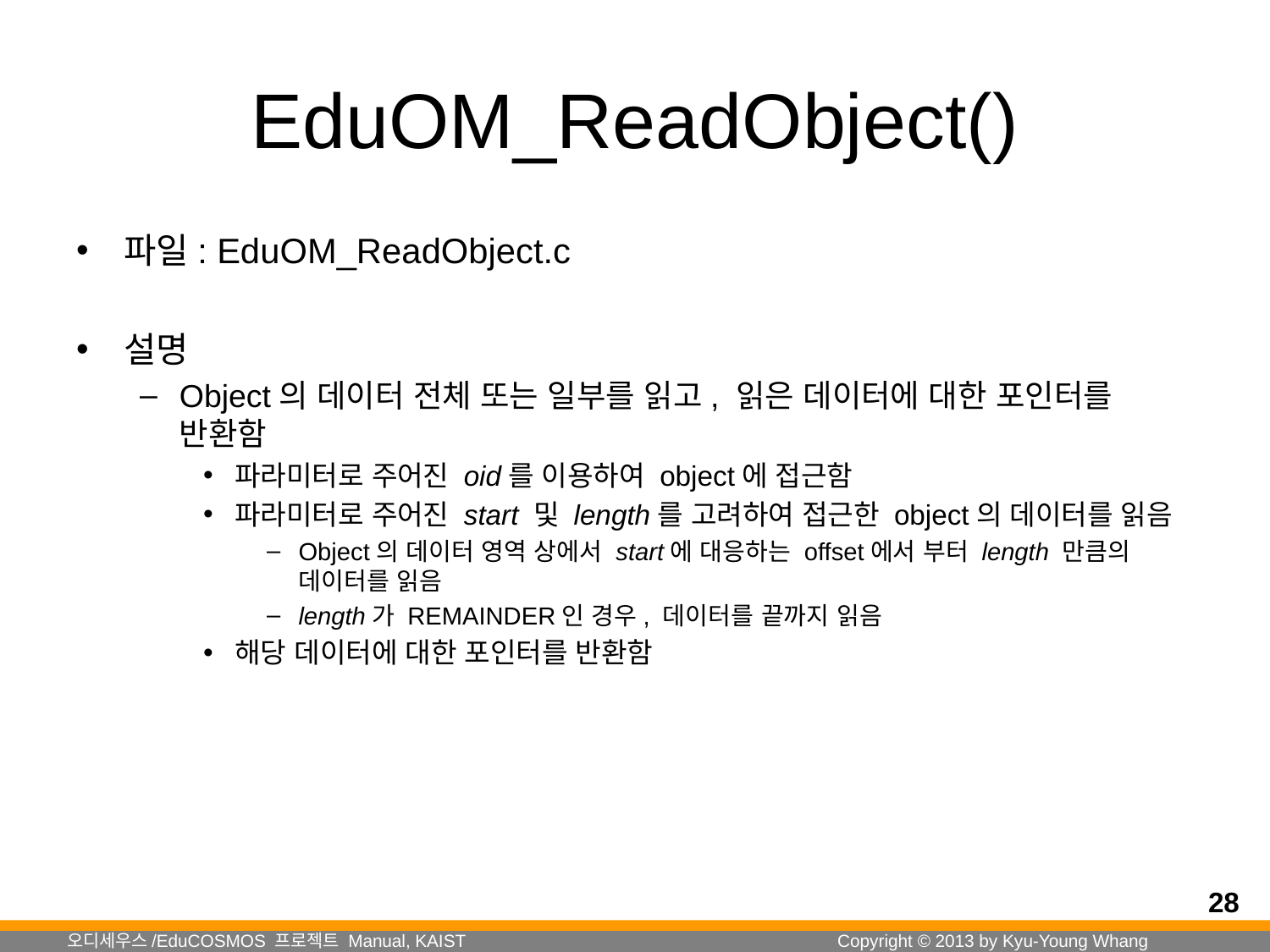

# EduOM_ReadObject()
파일: EduOM_ReadObject.c

설명
Object의 데이터 전체 또는 일부를 읽고, 읽은 데이터에 대한 포인터를 반환함
파라미터로 주어진 oid를 이용하여 object에 접근함
파라미터로 주어진 start 및 length를 고려하여 접근한 object의 데이터를 읽음
Object의 데이터 영역 상에서 start에 대응하는 offset에서 부터 length 만큼의 데이터를 읽음
length가 REMAINDER인 경우, 데이터를 끝까지 읽음
해당 데이터에 대한 포인터를 반환함